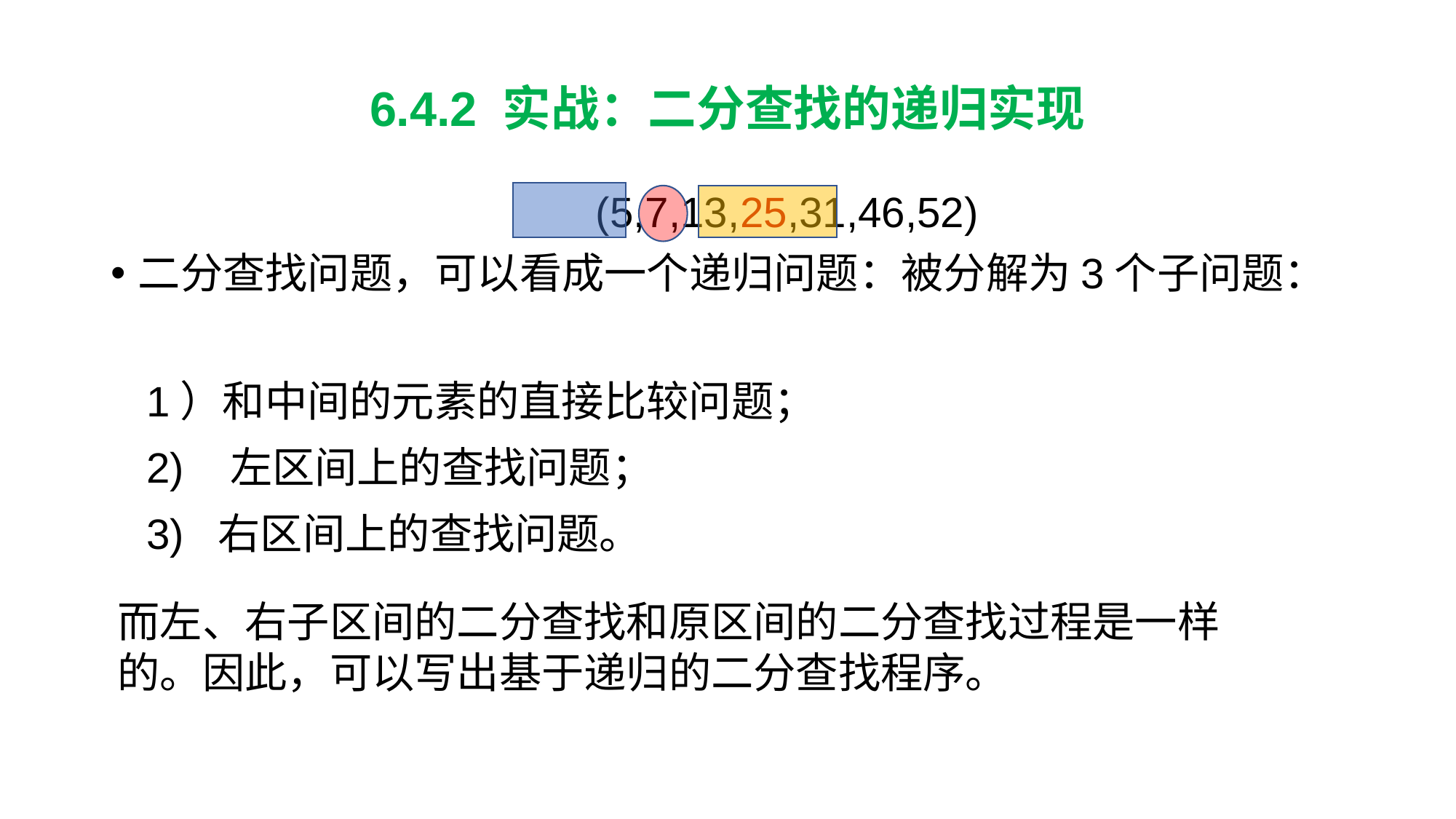

# 6.4.2 实战：二分查找的递归实现

                                         (5,7,13,25,31,46,52)
二分查找问题，可以看成一个递归问题：被分解为3个子问题：

   1）和中间的元素的直接比较问题；
   2)   左区间上的查找问题；
   3)  右区间上的查找问题。

而左、右子区间的二分查找和原区间的二分查找过程是一样的。因此，可以写出基于递归的二分查找程序。